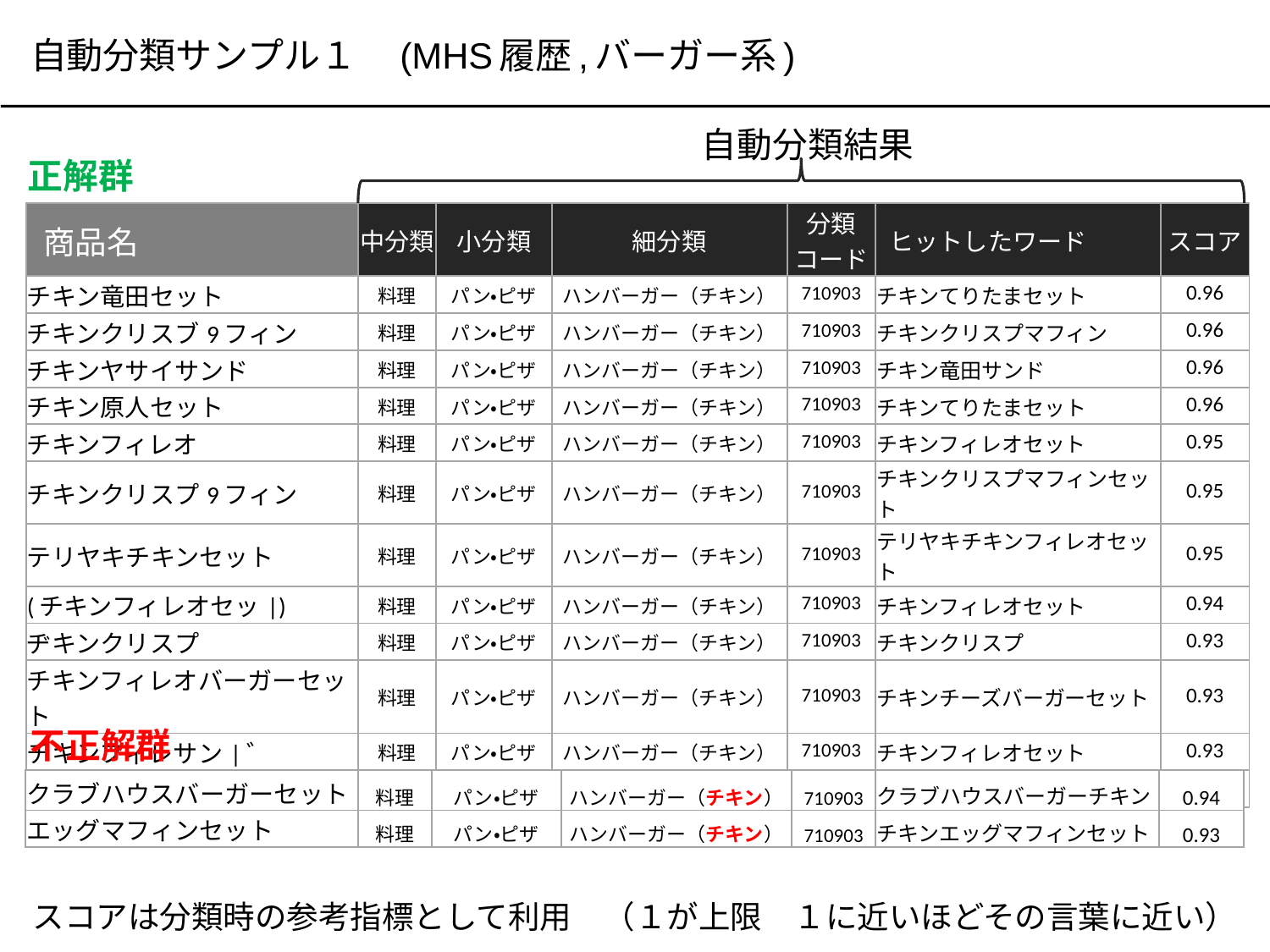

# 自動分類サンプル１　(MHS履歴,バーガー系)
自動分類結果
正解群
| 商品名 | 中分類 | 小分類 | 細分類 | 分類 コード | ヒットしたワード | スコア |
| --- | --- | --- | --- | --- | --- | --- |
| チキン竜田セット | 料理 | パン・ピザ | ハンバーガー（チキン） | 710903 | チキンてりたまセット | 0.96 |
| チキンクリスブ9フィン | 料理 | パン・ピザ | ハンバーガー（チキン） | 710903 | チキンクリスプマフィン | 0.96 |
| チキンヤサイサンド | 料理 | パン・ピザ | ハンバーガー（チキン） | 710903 | チキン竜田サンド | 0.96 |
| チキン原人セット | 料理 | パン・ピザ | ハンバーガー（チキン） | 710903 | チキンてりたまセット | 0.96 |
| チキンフィレオ | 料理 | パン・ピザ | ハンバーガー（チキン） | 710903 | チキンフィレオセット | 0.95 |
| チキンクリスプ9フィン | 料理 | パン・ピザ | ハンバーガー（チキン） | 710903 | チキンクリスプマフィンセット | 0.95 |
| テリヤキチキンセット | 料理 | パン・ピザ | ハンバーガー（チキン） | 710903 | テリヤキチキンフィレオセット | 0.95 |
| (チキンフィレオセッ|) | 料理 | パン・ピザ | ハンバーガー（チキン） | 710903 | チキンフィレオセット | 0.94 |
| ヂキンクリスプ | 料理 | パン・ピザ | ハンバーガー（チキン） | 710903 | チキンクリスプ | 0.93 |
| チキンフィレオバーガーセット | 料理 | パン・ピザ | ハンバーガー（チキン） | 710903 | チキンチーズバーガーセット | 0.93 |
| チキンフィレサン|゛ | 料理 | パン・ピザ | ハンバーガー（チキン） | 710903 | チキンフィレオセット | 0.93 |
| チキンフィレオバーガー | 料理 | パン・ピザ | ハンバーガー（チキン） | 710903 | チキンチーズバーガー | 0.92 |
不正解群
| クラブハウスバーガーセット | 料理 | パン・ピザ | ハンバーガー（チキン） | 710903 | クラブハウスバーガーチキン | 0.94 |
| --- | --- | --- | --- | --- | --- | --- |
| エッグマフィンセット | 料理 | パン・ピザ | ハンバーガー（チキン） | 710903 | チキンエッグマフィンセット | 0.93 |
スコアは分類時の参考指標として利用　（１が上限　１に近いほどその言葉に近い）